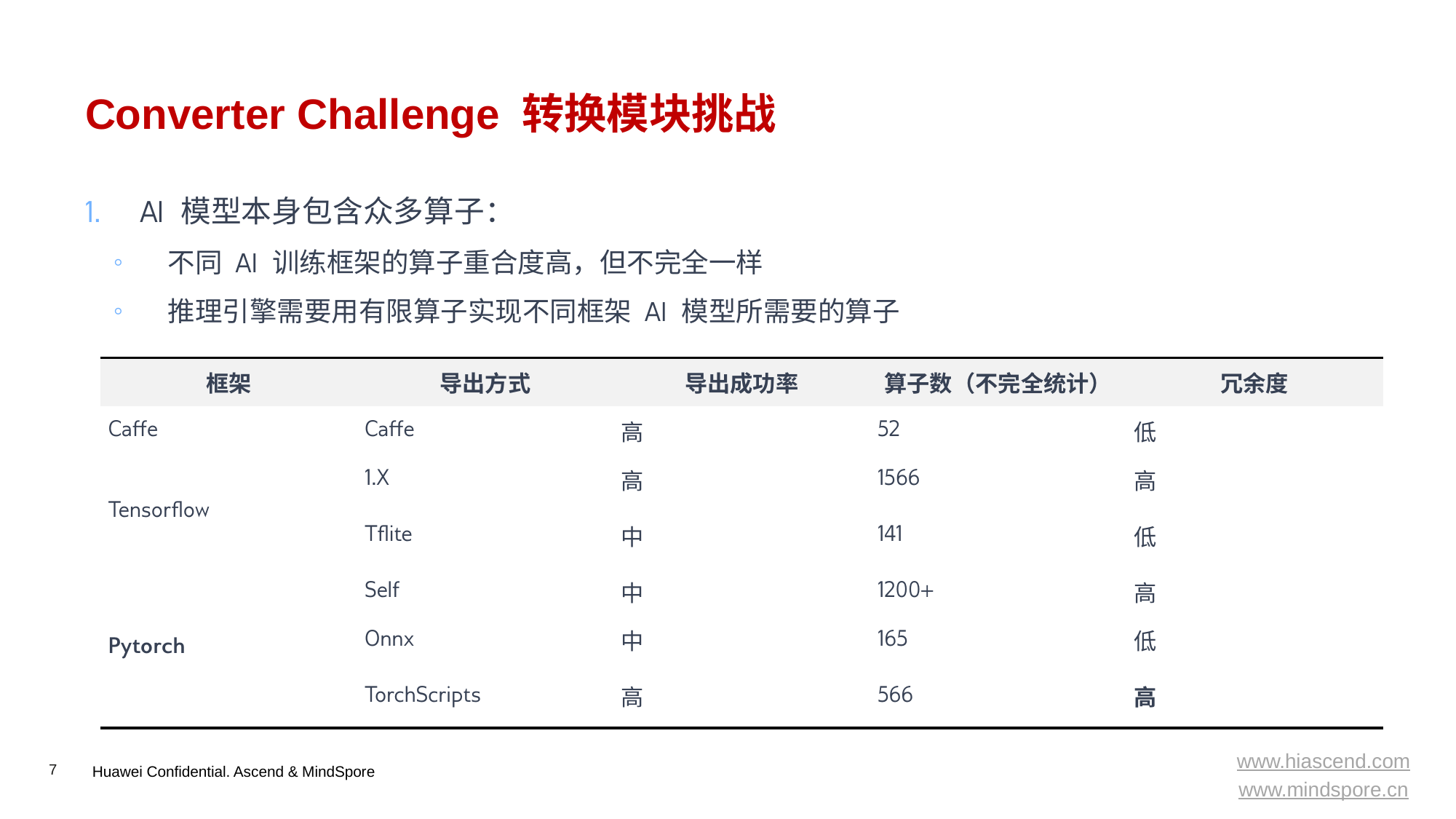

# Converter Challenge 转换模块挑战
AI 模型本身包含众多算子：
不同 AI 训练框架的算子重合度高，但不完全一样
推理引擎需要用有限算子实现不同框架 AI 模型所需要的算子

| 框架 | 导出方式 | 导出成功率 | 算子数（不完全统计） | 冗余度 |
| --- | --- | --- | --- | --- |
| Caffe | Caffe | 高 | 52 | 低 |
| Tensorflow | 1.X | 高 | 1566 | 高 |
|  | Tflite | 中 | 141 | 低 |
| Pytorch | Self | 中 | 1200+ | 高 |
|  | Onnx | 中 | 165 | 低 |
|  | TorchScripts | 高 | 566 | 高 |